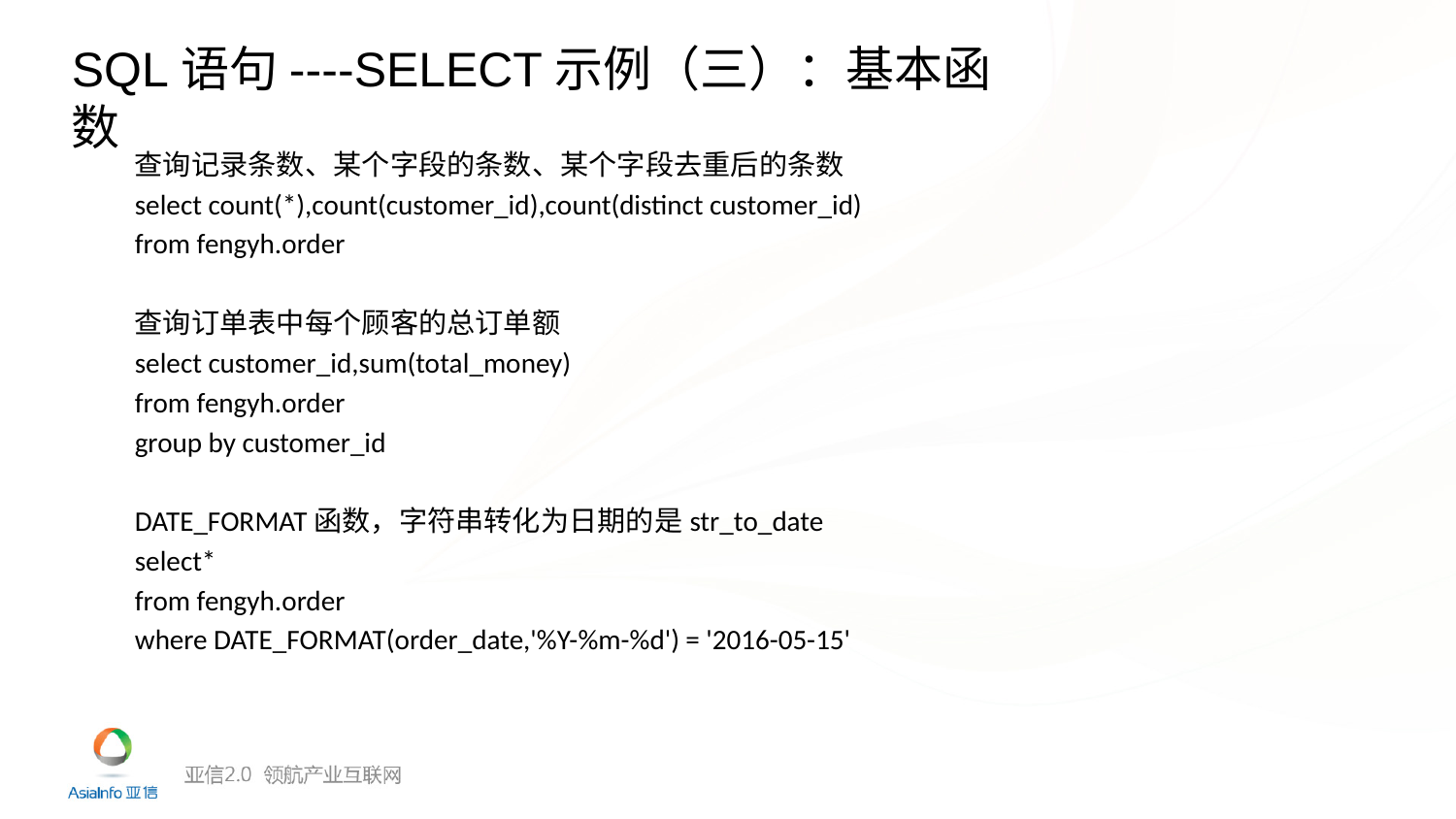

SQL语句----SELECT示例（三）：基本函数

查询记录条数、某个字段的条数、某个字段去重后的条数
select count(*),count(customer_id),count(distinct customer_id)
from fengyh.order

查询订单表中每个顾客的总订单额
select customer_id,sum(total_money)
from fengyh.order
group by customer_id

DATE_FORMAT函数，字符串转化为日期的是str_to_date
select*
from fengyh.order
where DATE_FORMAT(order_date,'%Y-%m-%d') = '2016-05-15'